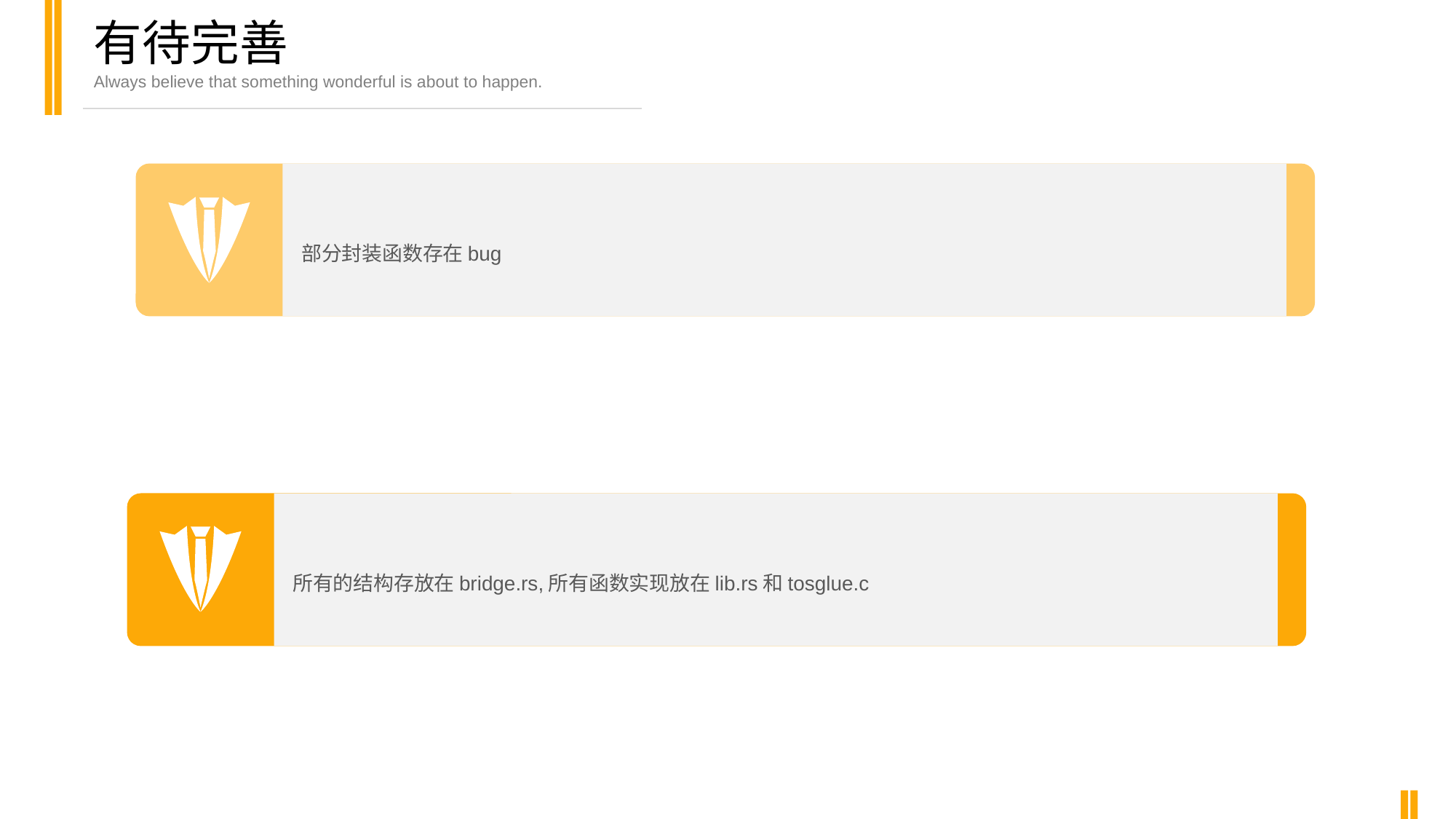

有待完善
Always believe that something wonderful is about to happen.

部分封装函数存在bug

所有的结构存放在bridge.rs,所有函数实现放在lib.rs和tosglue.c